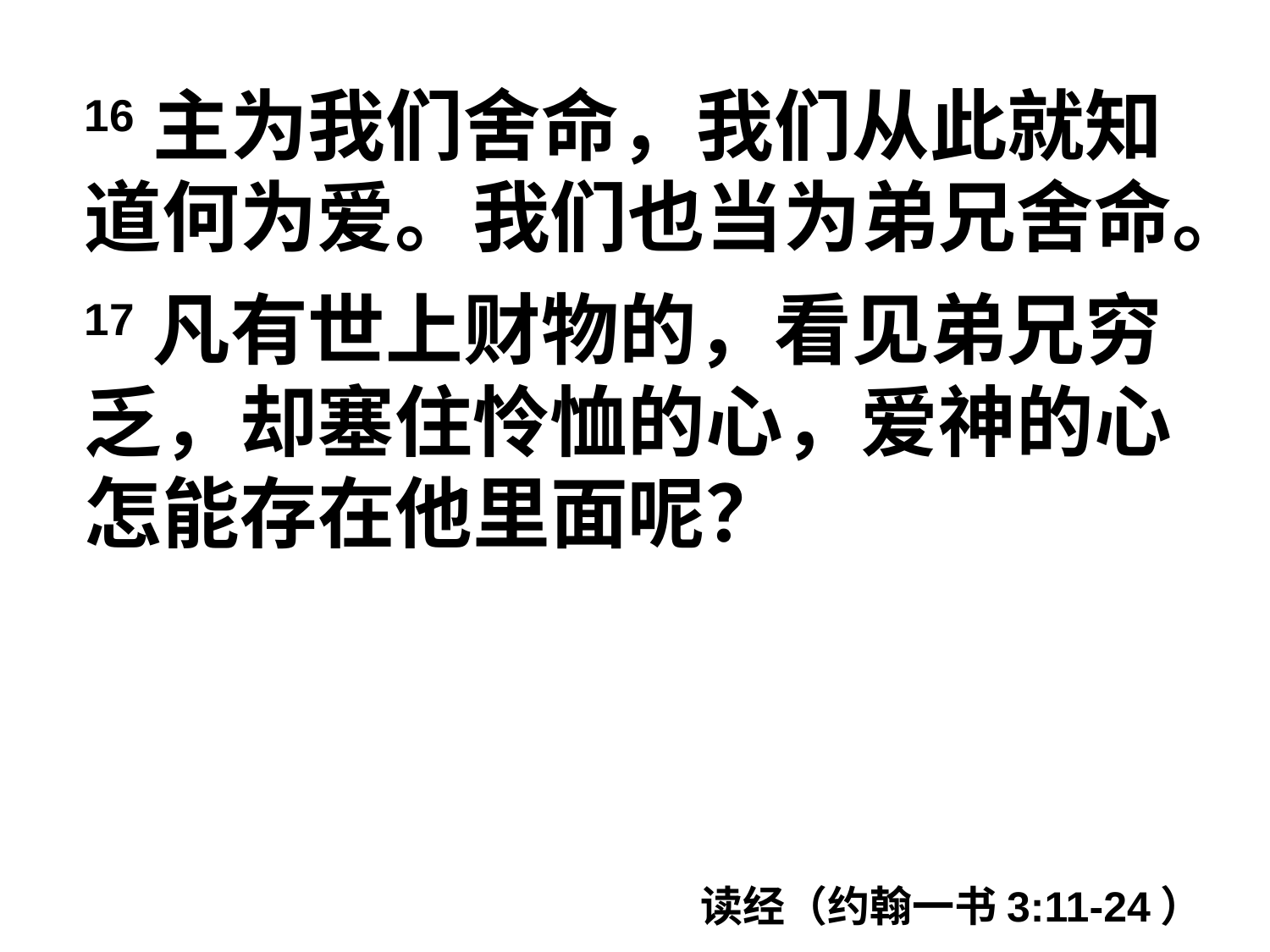

16主为我们舍命，我们从此就知道何为爱。我们也当为弟兄舍命。
17凡有世上财物的，看见弟兄穷乏，却塞住怜恤的心，爱神的心怎能存在他里面呢？
读经（约翰一书3:11-24）